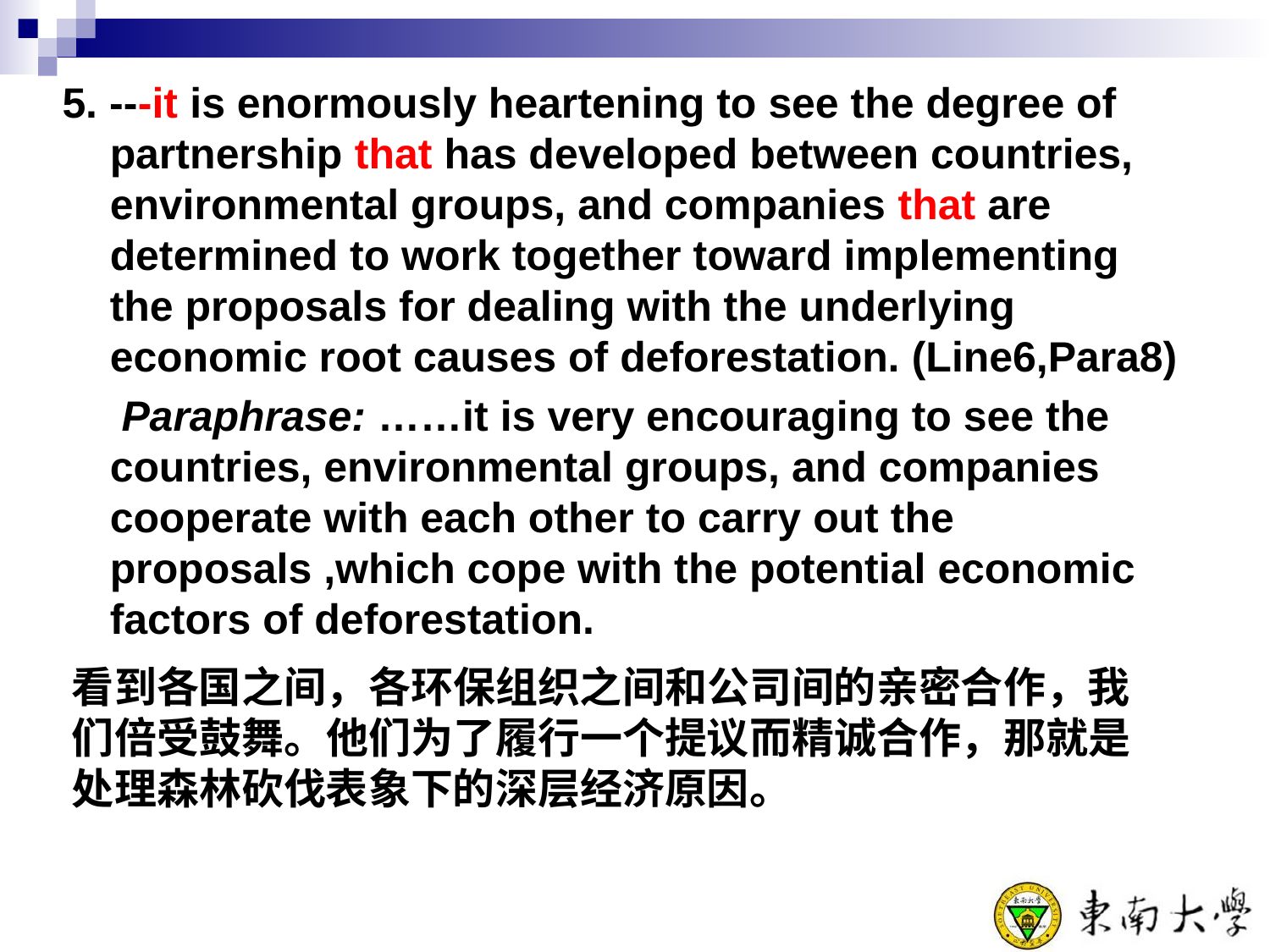

5. ---it is enormously heartening to see the degree of partnership that has developed between countries, environmental groups, and companies that are determined to work together toward implementing the proposals for dealing with the underlying economic root causes of deforestation. (Line6,Para8)
     Paraphrase: ……it is very encouraging to see the countries, environmental groups, and companies cooperate with each other to carry out the proposals ,which cope with the potential economic factors of deforestation.

看到各国之间，各环保组织之间和公司间的亲密合作，我们倍受鼓舞。他们为了履行一个提议而精诚合作，那就是处理森林砍伐表象下的深层经济原因。